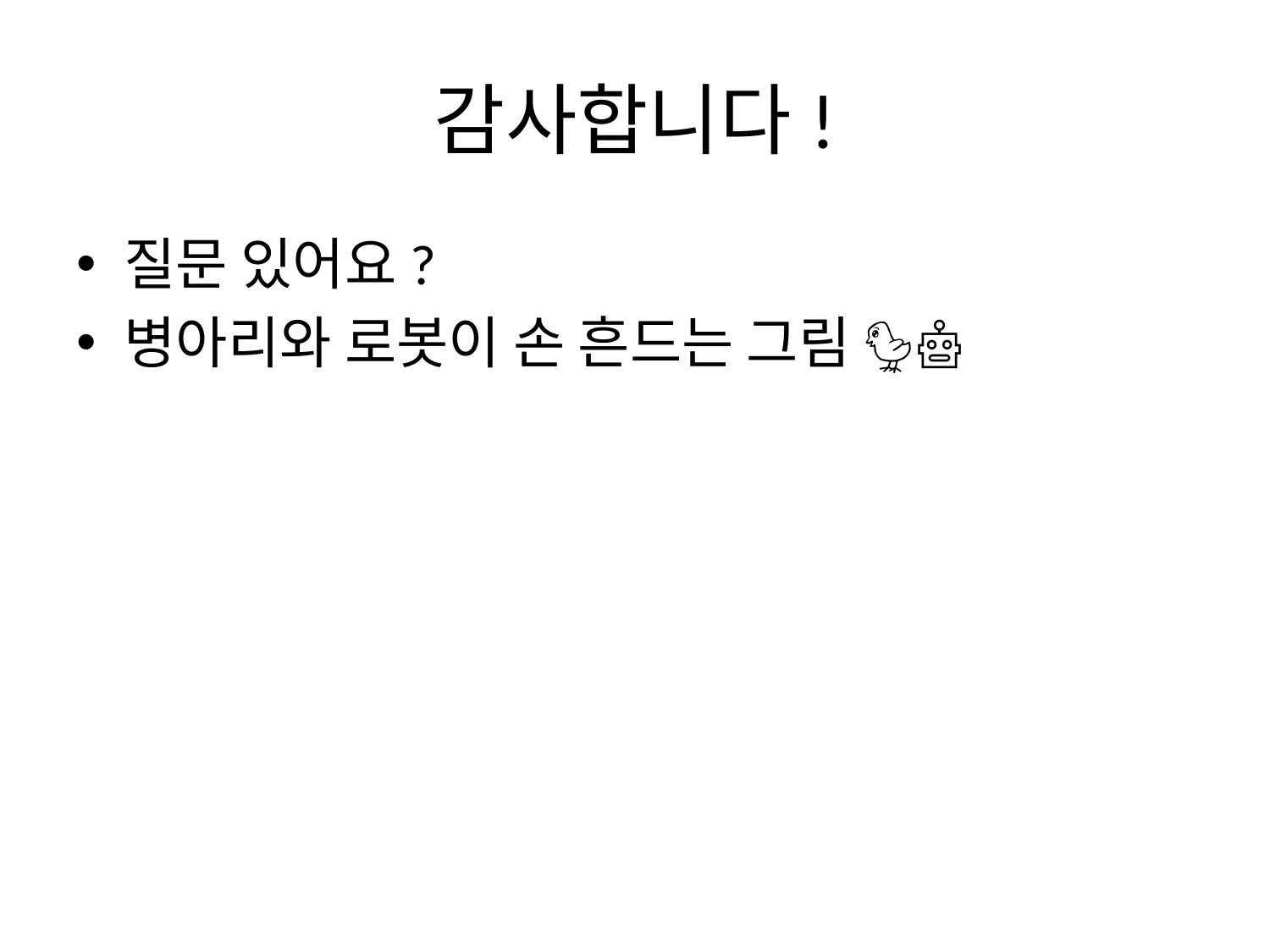

# 감사합니다!
질문 있어요?
병아리와 로봇이 손 흔드는 그림 🐤🤖